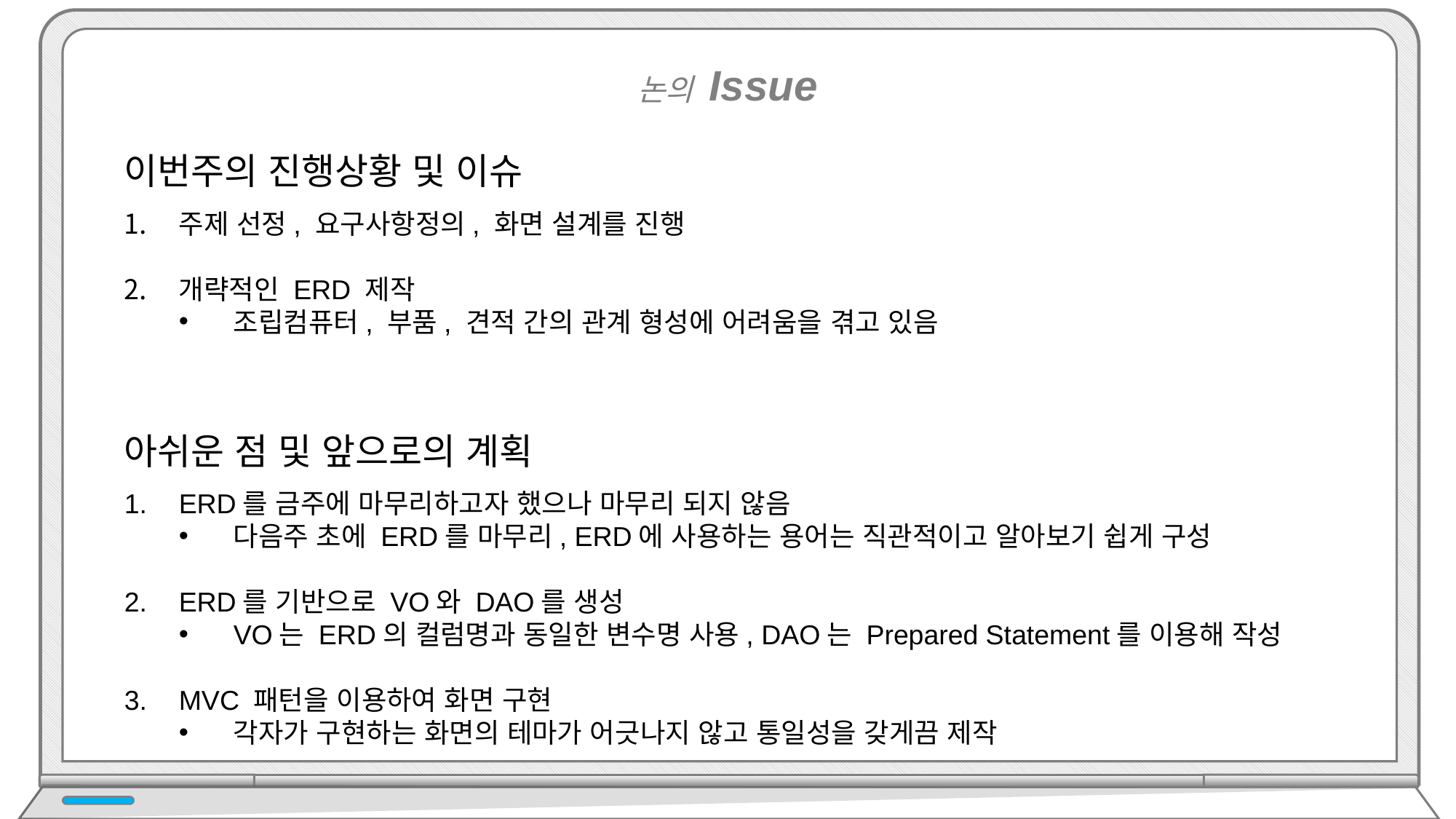

논의 Issue
이번주의 진행상황 및 이슈
주제 선정, 요구사항정의, 화면 설계를 진행

개략적인 ERD 제작
조립컴퓨터, 부품, 견적 간의 관계 형성에 어려움을 겪고 있음
아쉬운 점 및 앞으로의 계획
ERD를 금주에 마무리하고자 했으나 마무리 되지 않음
다음주 초에 ERD를 마무리, ERD에 사용하는 용어는 직관적이고 알아보기 쉽게 구성

ERD를 기반으로 VO와 DAO를 생성
VO는 ERD의 컬럼명과 동일한 변수명 사용, DAO는 Prepared Statement를 이용해 작성

MVC 패턴을 이용하여 화면 구현
각자가 구현하는 화면의 테마가 어긋나지 않고 통일성을 갖게끔 제작